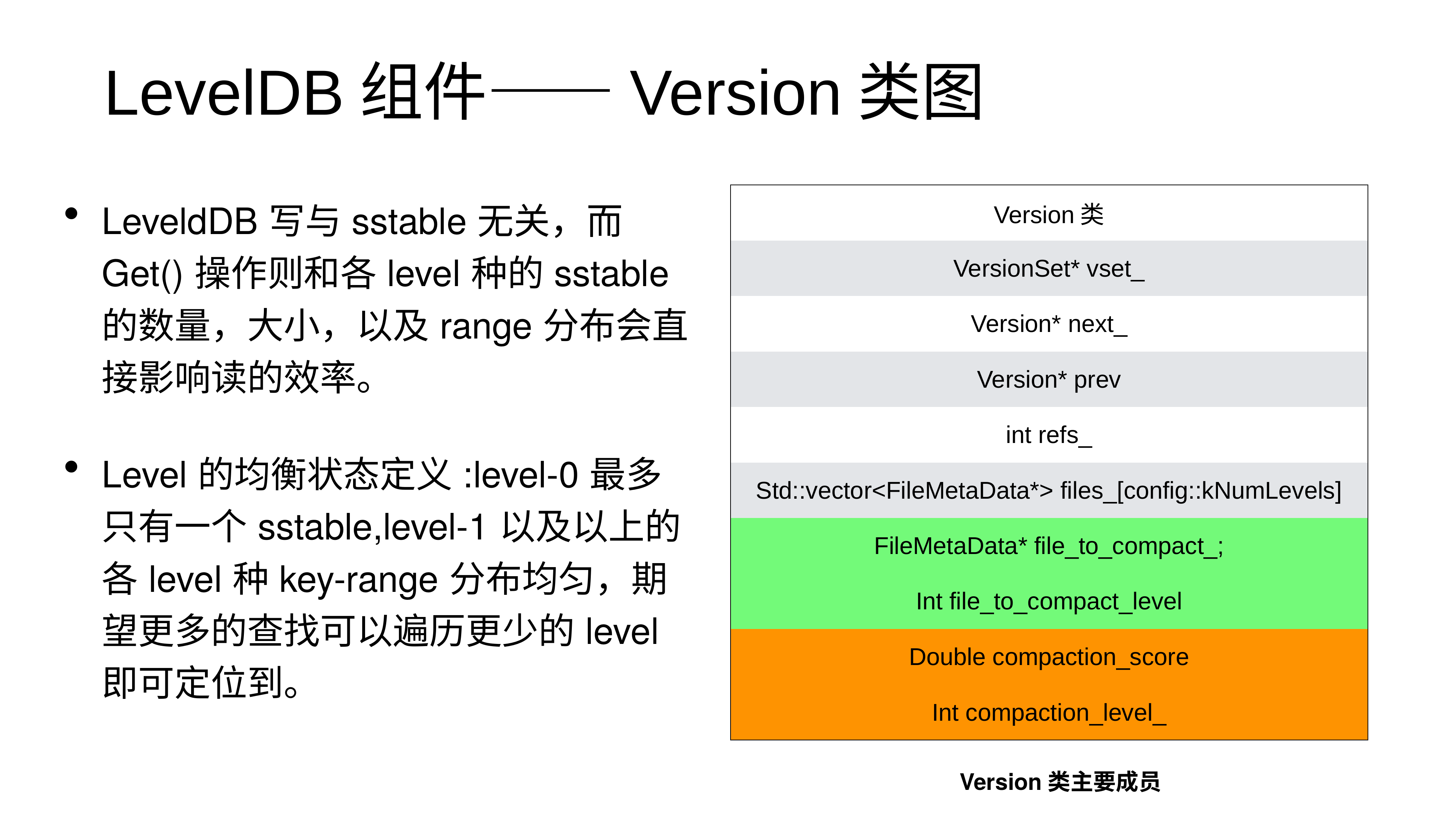

# LevelDB组件——Version类图
| Version类 |
| --- |
| VersionSet\* vset\_ |
| Version\* next\_ |
| Version\* prev |
| int refs\_ |
| Std::vector<FileMetaData\*> files\_[config::kNumLevels] |
| FileMetaData\* file\_to\_compact\_; |
| Int file\_to\_compact\_level |
| Double compaction\_score |
| Int compaction\_level\_ |
LeveldDB写与sstable无关，而Get()操作则和各level种的sstable的数量，大小，以及range分布会直接影响读的效率。
Level的均衡状态定义:level-0最多只有一个sstable,level-1以及以上的各level种key-range分布均匀，期望更多的查找可以遍历更少的level即可定位到。
Version类主要成员